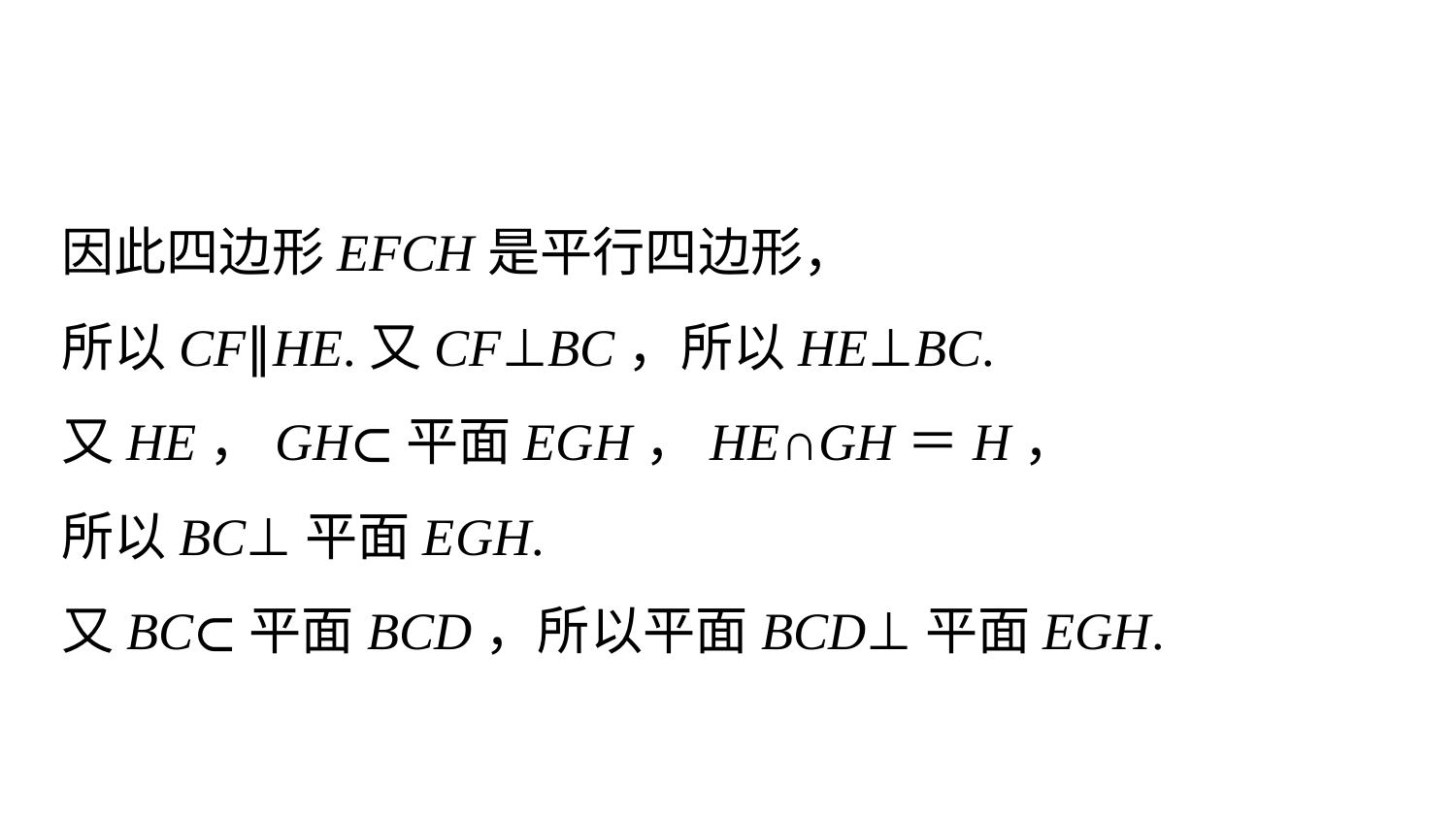

因此四边形EFCH是平行四边形，
所以CF∥HE.又CF⊥BC，所以HE⊥BC.
又HE，GH⊂平面EGH，HE∩GH＝H，
所以BC⊥平面EGH.
又BC⊂平面BCD，所以平面BCD⊥平面EGH.